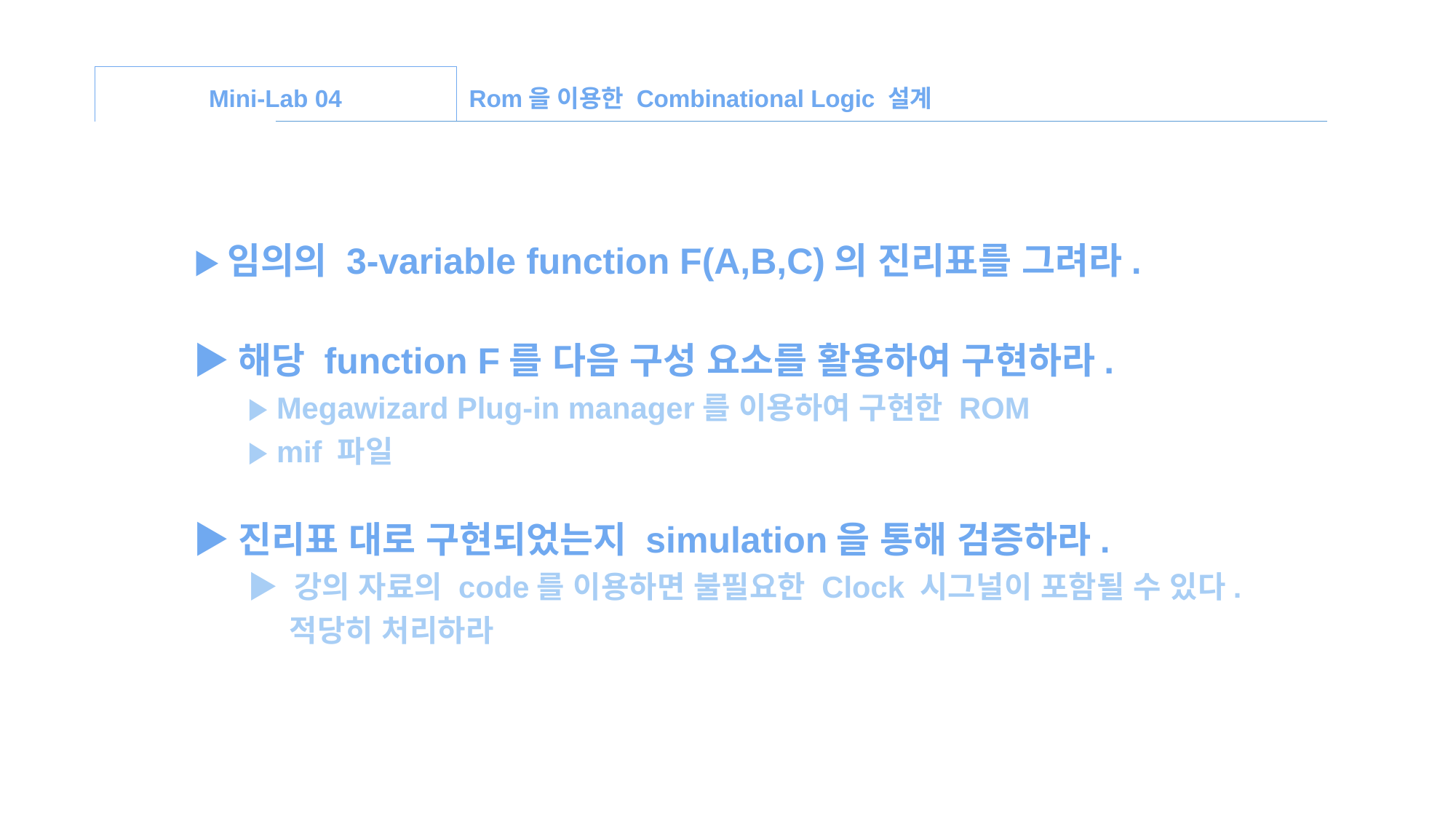

Mini-Lab 04
Rom을 이용한 Combinational Logic 설계
▶임의의 3-variable function F(A,B,C)의 진리표를 그려라.

▶해당 function F를 다음 구성 요소를 활용하여 구현하라.
▶ Megawizard Plug-in manager를 이용하여 구현한 ROM
▶ mif 파일

▶진리표 대로 구현되었는지 simulation을 통해 검증하라.
▶ 강의 자료의 code를 이용하면 불필요한 Clock 시그널이 포함될 수 있다.
    적당히 처리하라